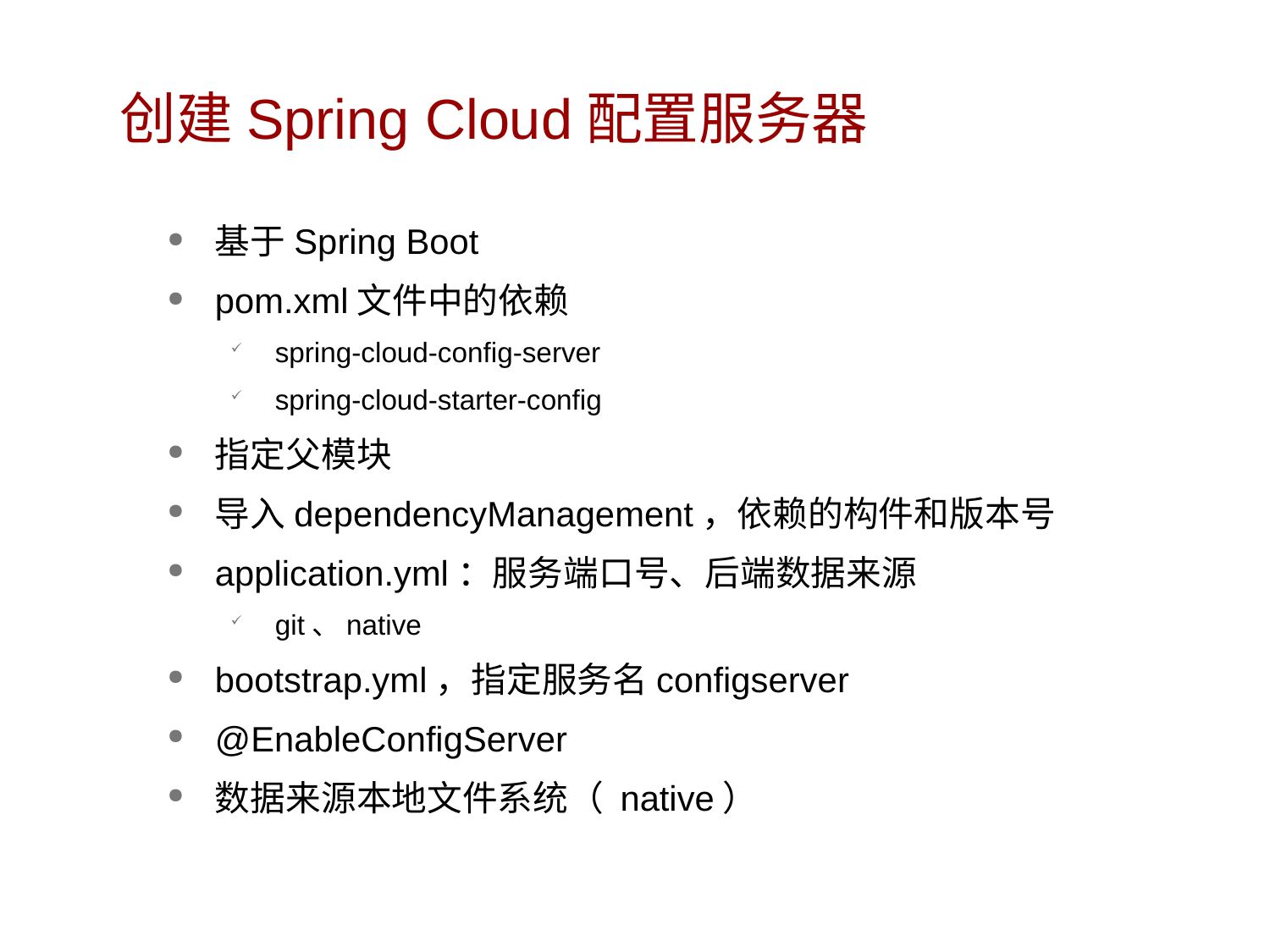

# 创建Spring Cloud配置服务器
基于Spring Boot
pom.xml文件中的依赖
spring-cloud-config-server
spring-cloud-starter-config
指定父模块
导入dependencyManagement，依赖的构件和版本号
application.yml：服务端口号、后端数据来源
git、native
bootstrap.yml，指定服务名configserver
@EnableConfigServer
数据来源本地文件系统（ native）